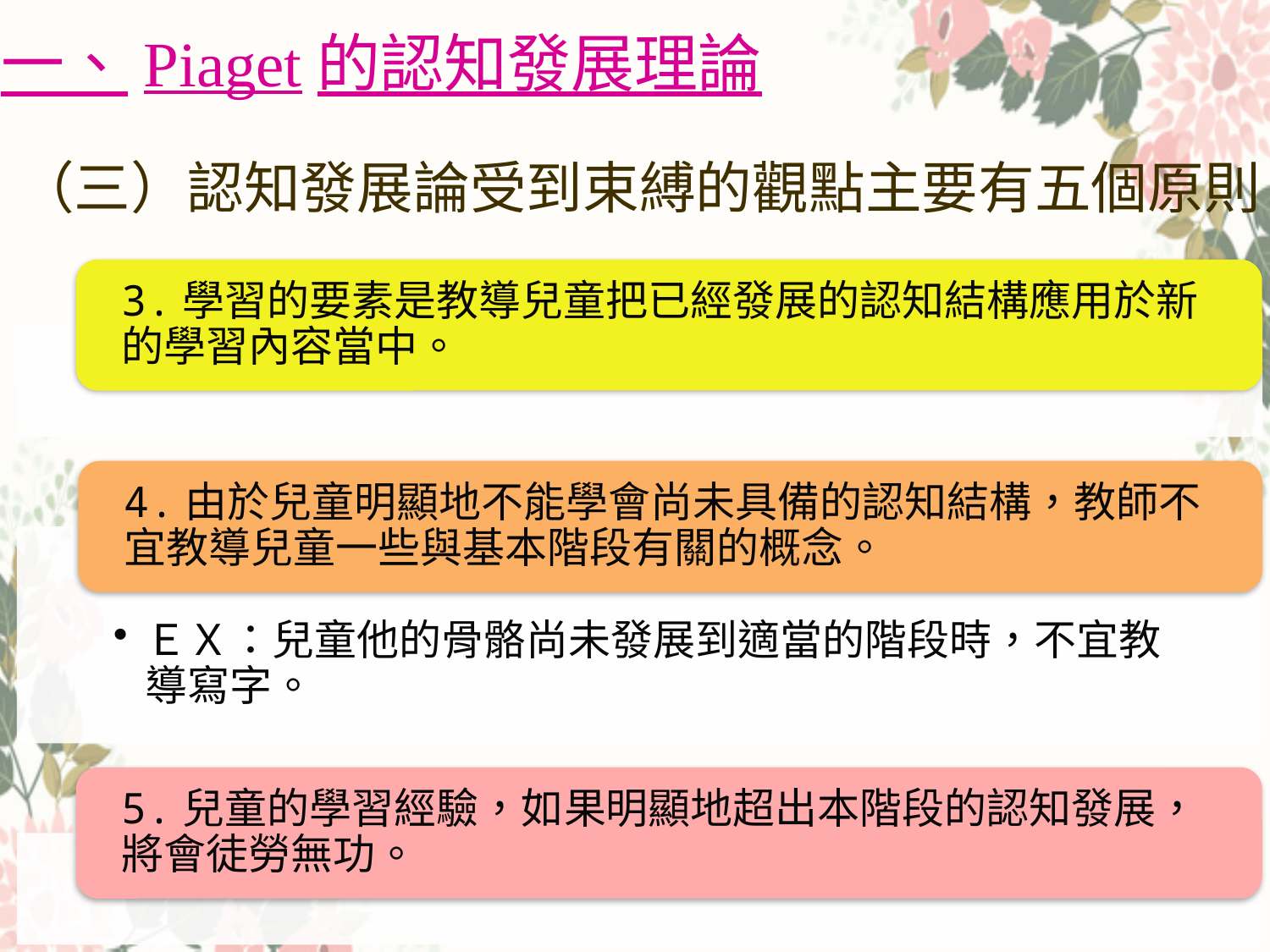

一、Piaget的認知發展理論
（三）認知發展論受到束縛的觀點主要有五個原則
3.學習的要素是教導兒童把已經發展的認知結構應用於新的學習內容當中。
ＥＸ：兒童他的骨骼尚未發展到適當的階段時，不宜教導寫字。
4.由於兒童明顯地不能學會尚未具備的認知結構，教師不宜教導兒童一些與基本階段有關的概念。
5.兒童的學習經驗，如果明顯地超出本階段的認知發展，將會徒勞無功。